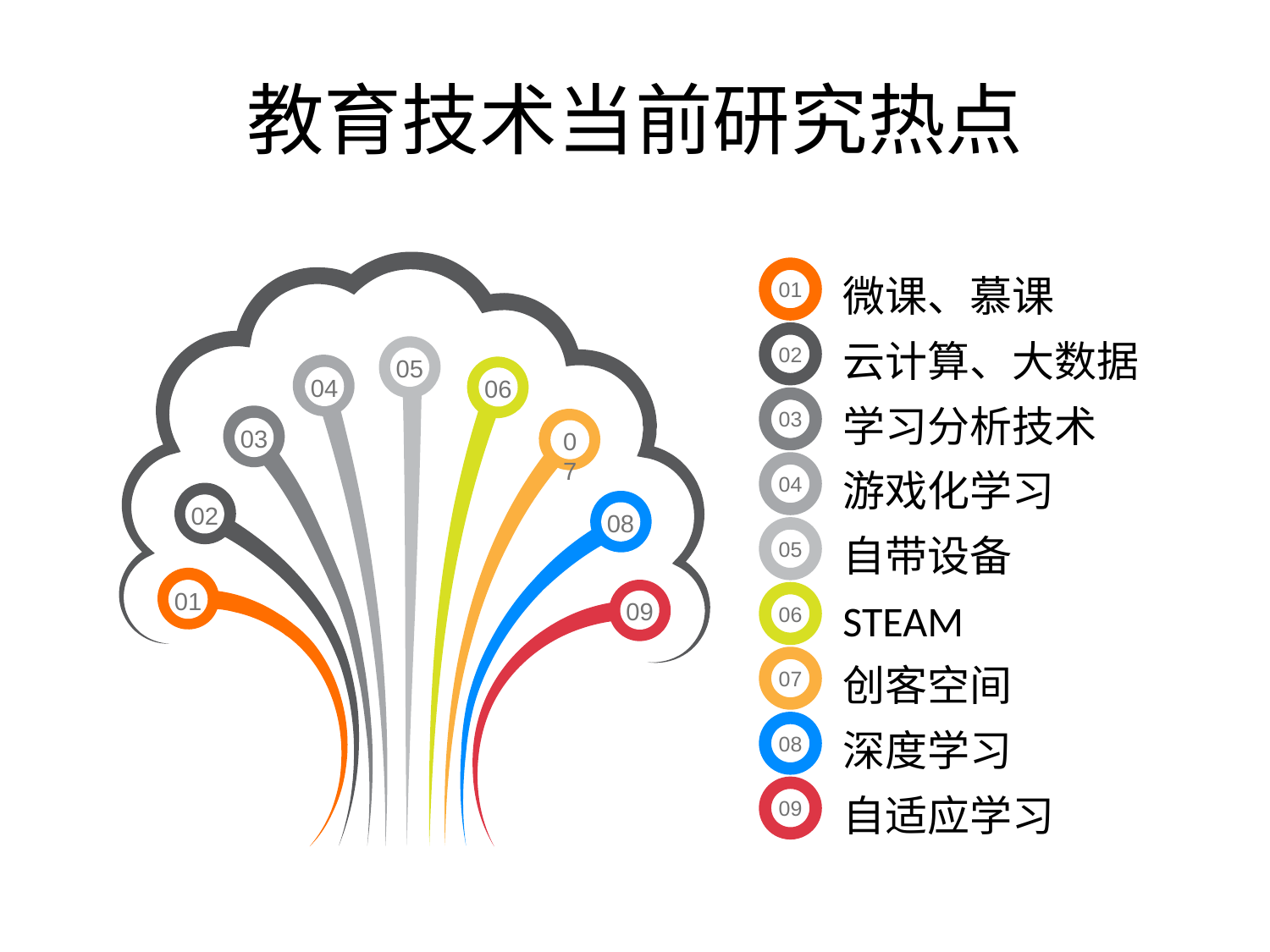

# 教育技术当前研究热点

微课、慕课
01
02
03
04
05
06
07
08
09
云计算、大数据

05

04
06
学习分析技术

03
07
游戏化学习

02
08
自带设备

01
STEAM
09
创客空间
深度学习
自适应学习